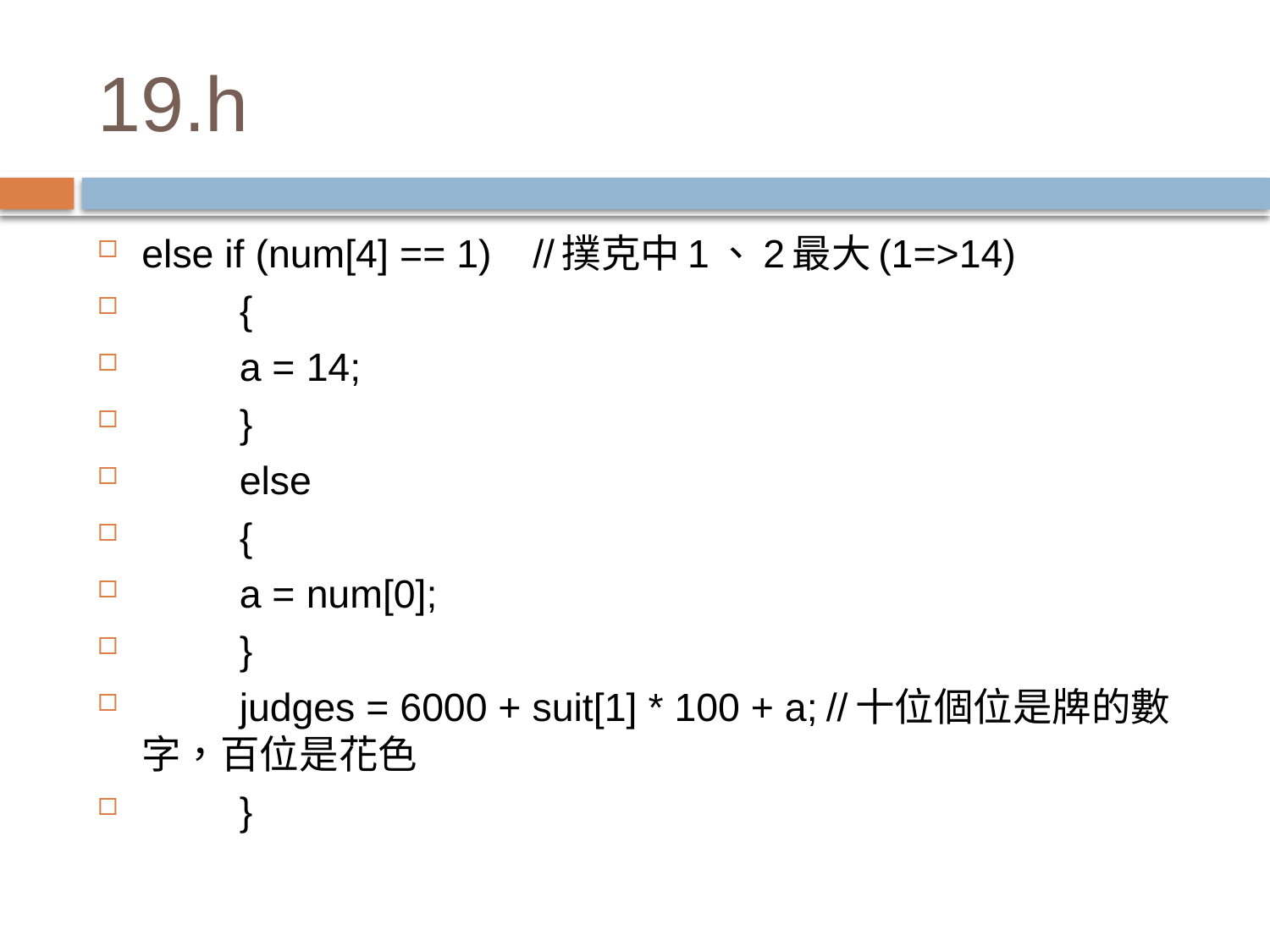

# 19.h
else if (num[4] == 1)					//撲克中1、2最大(1=>14)
			{
				a = 14;
			}
			else
			{
				a = num[0];
			}
			judges = 6000 + suit[1] * 100 + a;						//十位個位是牌的數字，百位是花色
		}